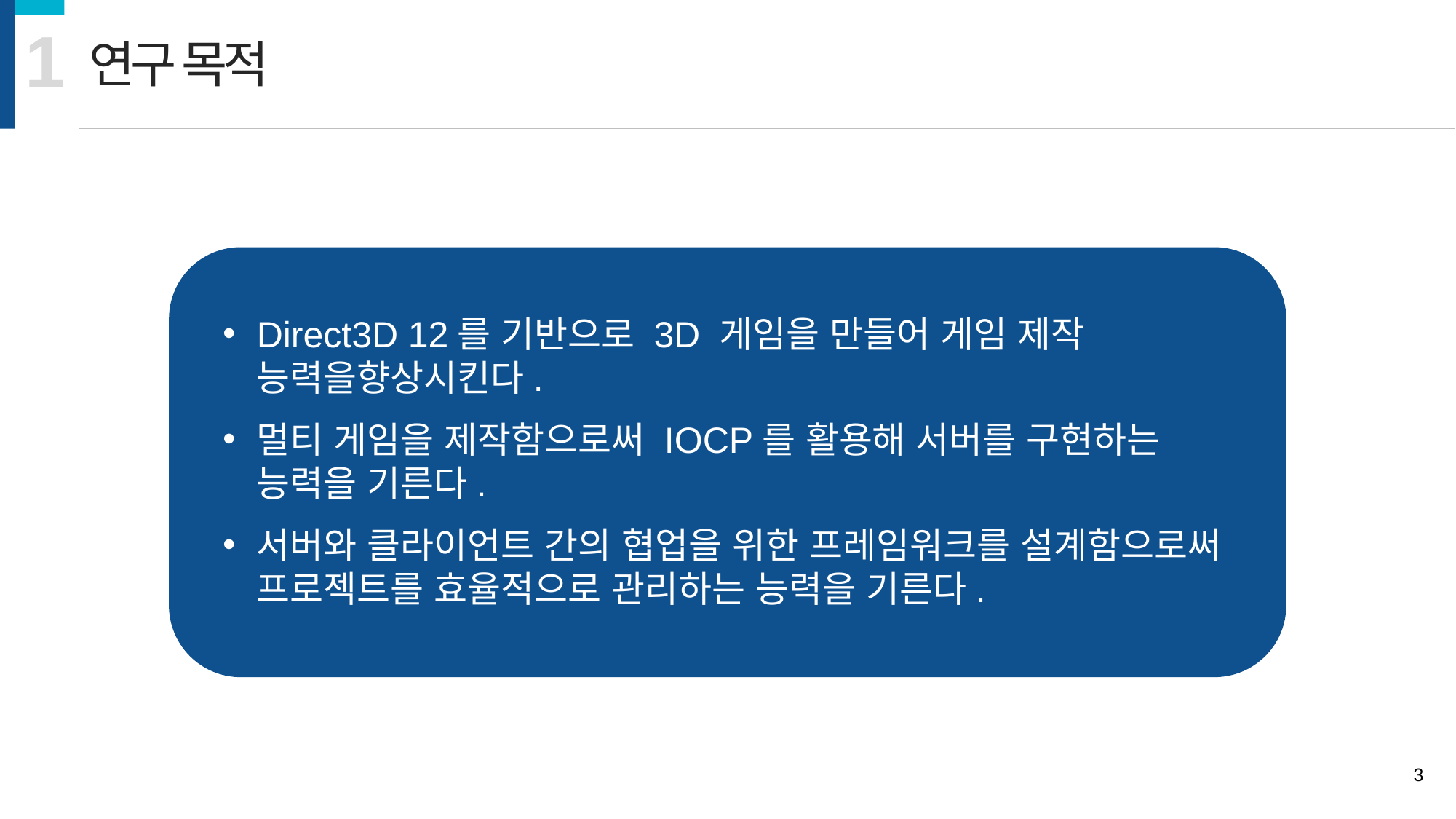

1
연구 목적

Direct3D 12를 기반으로 3D 게임을 만들어 게임 제작 능력을향상시킨다.

멀티 게임을 제작함으로써 IOCP를 활용해 서버를 구현하는 능력을 기른다.

서버와 클라이언트 간의 협업을 위한 프레임워크를 설계함으로써 프로젝트를 효율적으로 관리하는 능력을 기른다.
3